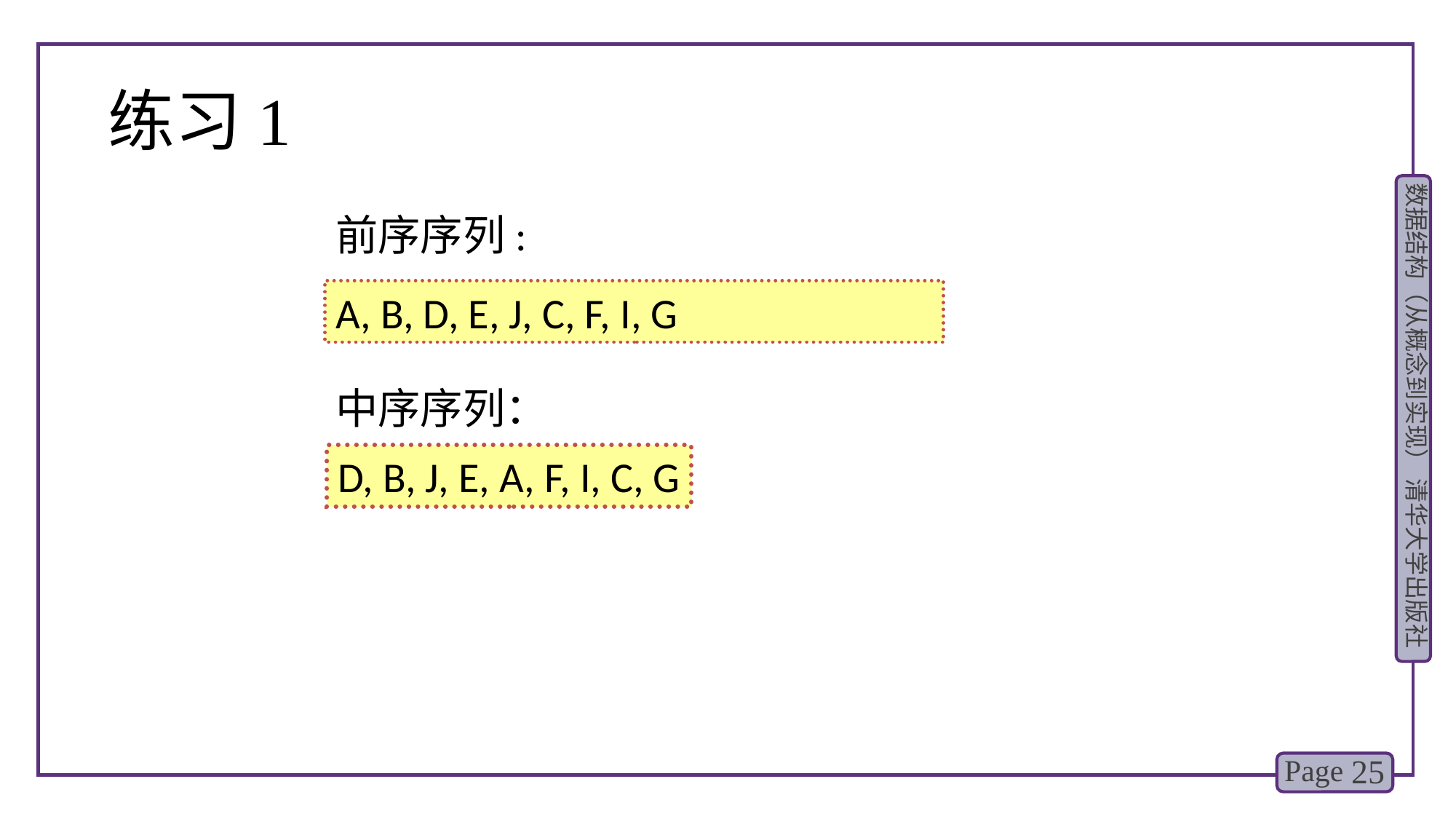

# 练习1
前序序列:
A, B, D, E, J, C, F, I, G
中序序列：
D, B, J, E, A, F, I, C, G